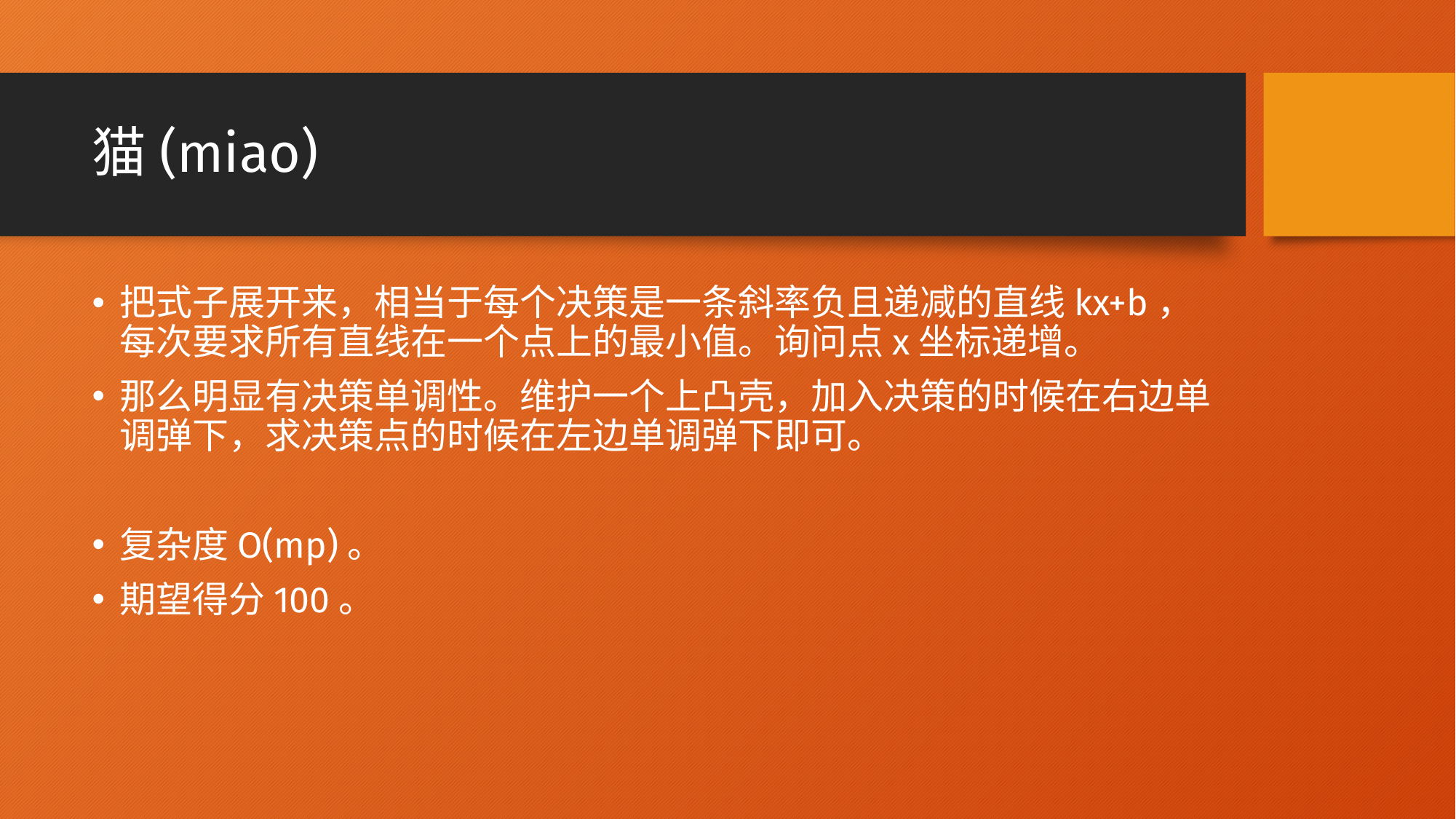

# 猫(miao)
把式子展开来，相当于每个决策是一条斜率负且递减的直线kx+b，每次要求所有直线在一个点上的最小值。询问点x坐标递增。
那么明显有决策单调性。维护一个上凸壳，加入决策的时候在右边单调弹下，求决策点的时候在左边单调弹下即可。

复杂度O(mp)。
期望得分100。